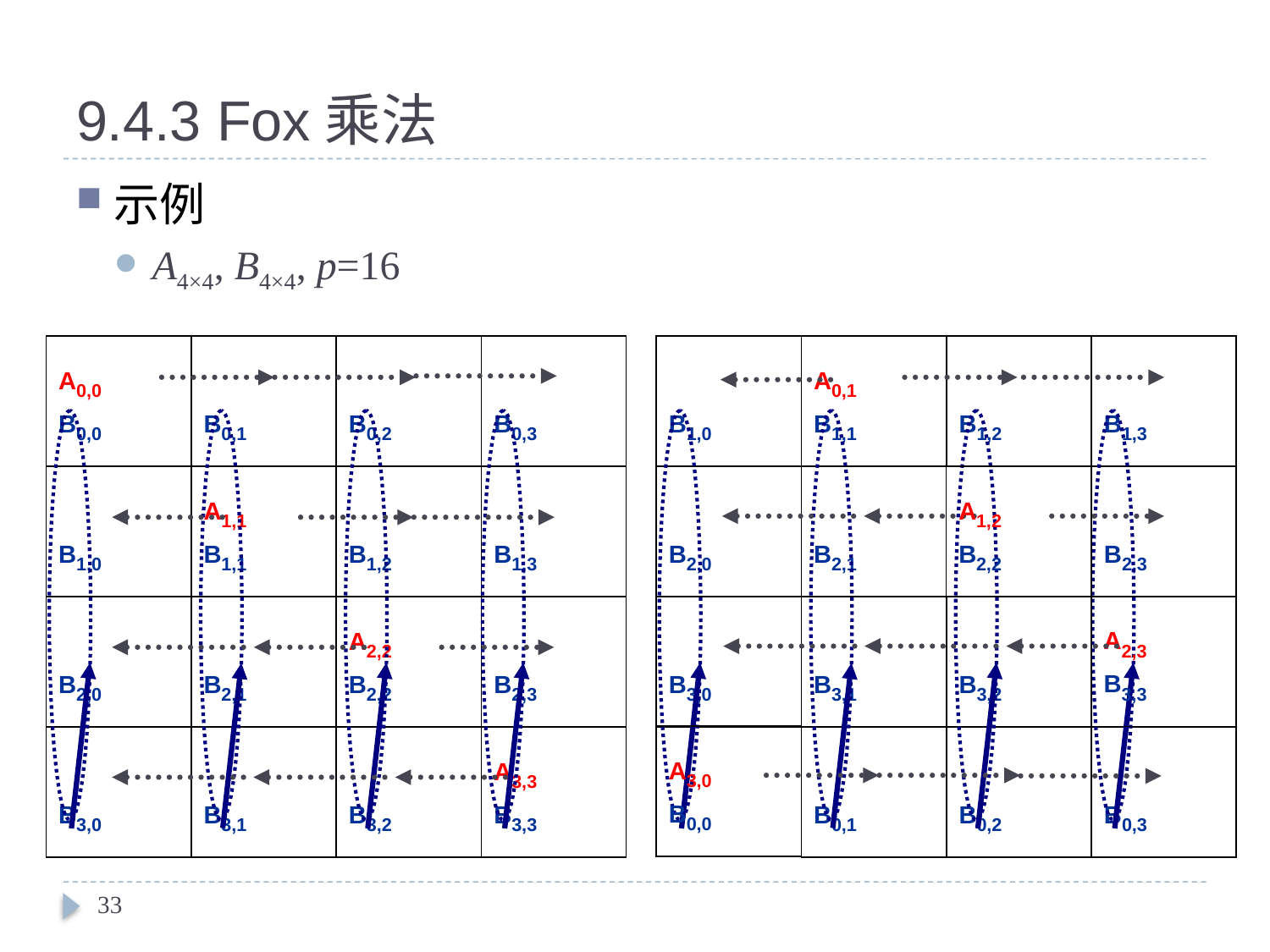

# 9.4.3 Fox乘法
示例
A4×4, B4×4, p=16
A0,0
B0,0

B0,1

B0,2

B0,3

B1,0
A0,1
B1,1

B1,2

B1,3

A1,2
B2,2

B1,0
A1,1
B1,1

B1,2

B1,3

B2,0

B2,1

B2,3

A2,3
B3,3

B2,0

B2,1
A2,2
B2,2

B2,3

B3,0

B3,1

B3,2

A3,0
B0,0

B3,0

B3,1

B3,2
A3,3
B3,3

B0,1

B0,2

B0,3

33